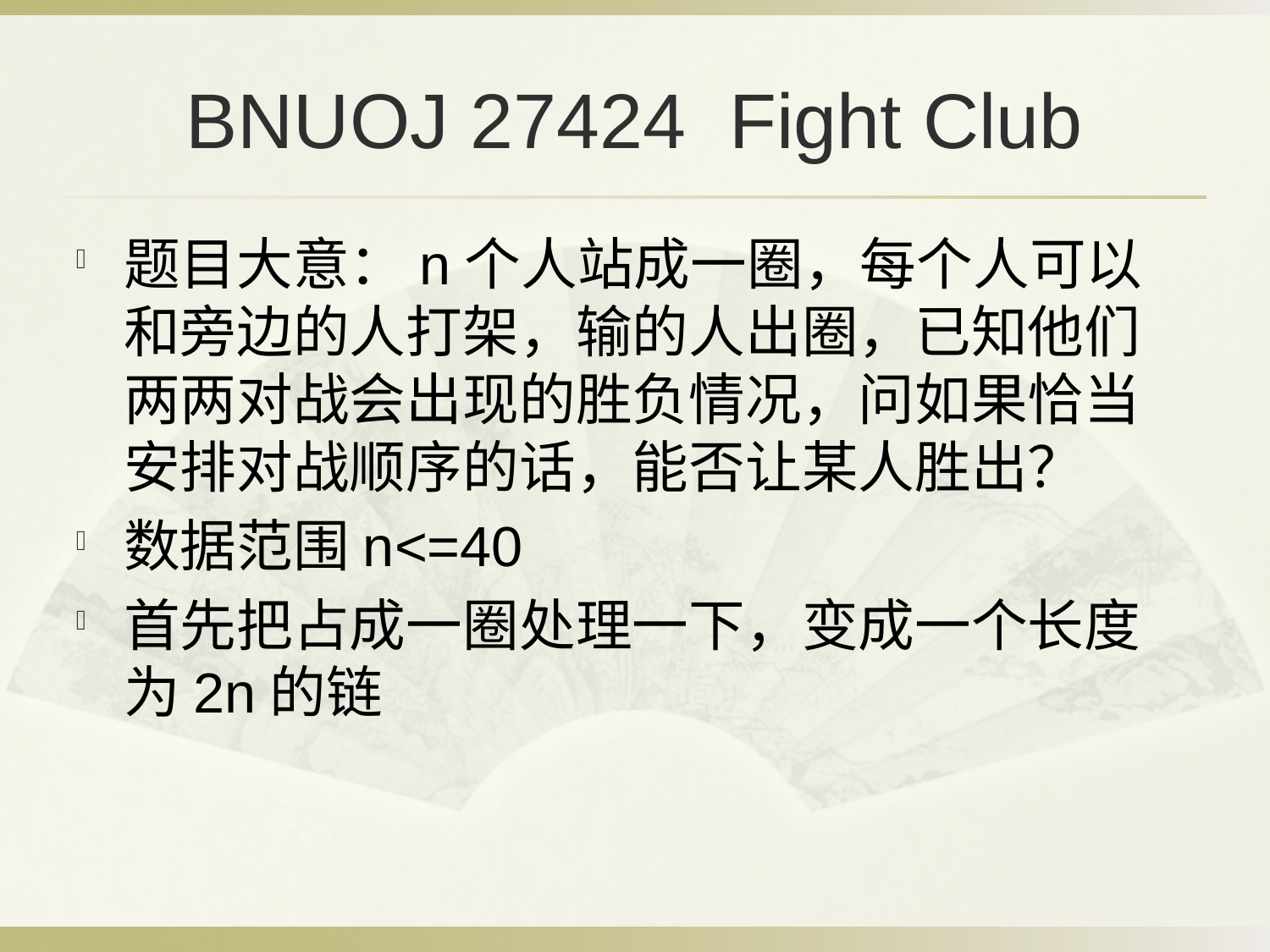

# BNUOJ 27424  Fight Club
题目大意：n个人站成一圈，每个人可以和旁边的人打架，输的人出圈，已知他们两两对战会出现的胜负情况，问如果恰当安排对战顺序的话，能否让某人胜出？
数据范围n<=40
首先把占成一圈处理一下，变成一个长度为2n的链